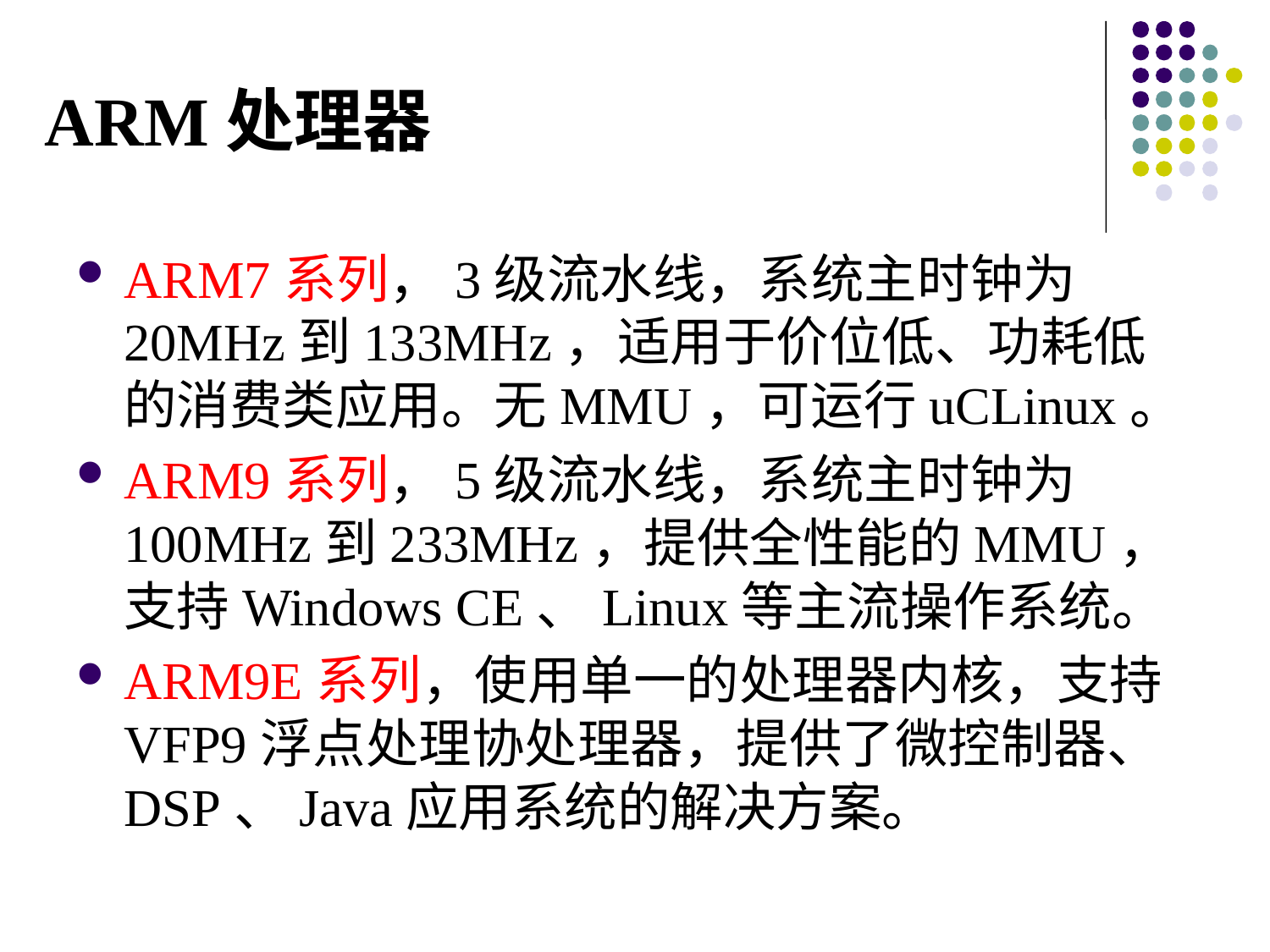

# ARM处理器
ARM7系列，3级流水线，系统主时钟为20MHz到133MHz，适用于价位低、功耗低的消费类应用。无MMU，可运行uCLinux。
ARM9系列，5级流水线，系统主时钟为100MHz到233MHz，提供全性能的MMU，支持Windows CE、Linux等主流操作系统。
ARM9E系列，使用单一的处理器内核，支持VFP9浮点处理协处理器，提供了微控制器、DSP、Java应用系统的解决方案。